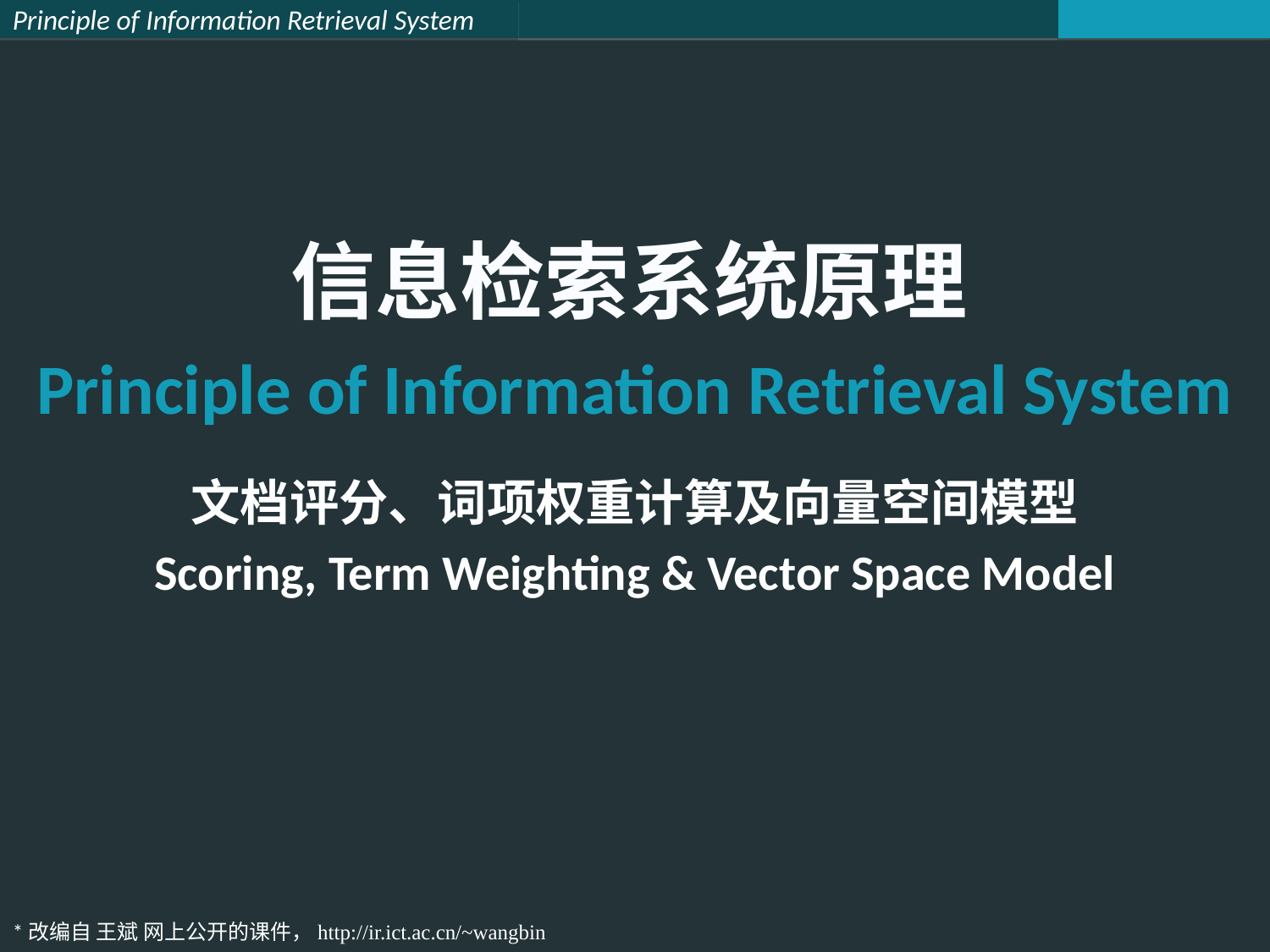

Principle of Information Retrieval System
文档评分、词项权重计算及向量空间模型
Scoring, Term Weighting & Vector Space Model
*改编自 王斌 网上公开的课件，http://ir.ict.ac.cn/~wangbin